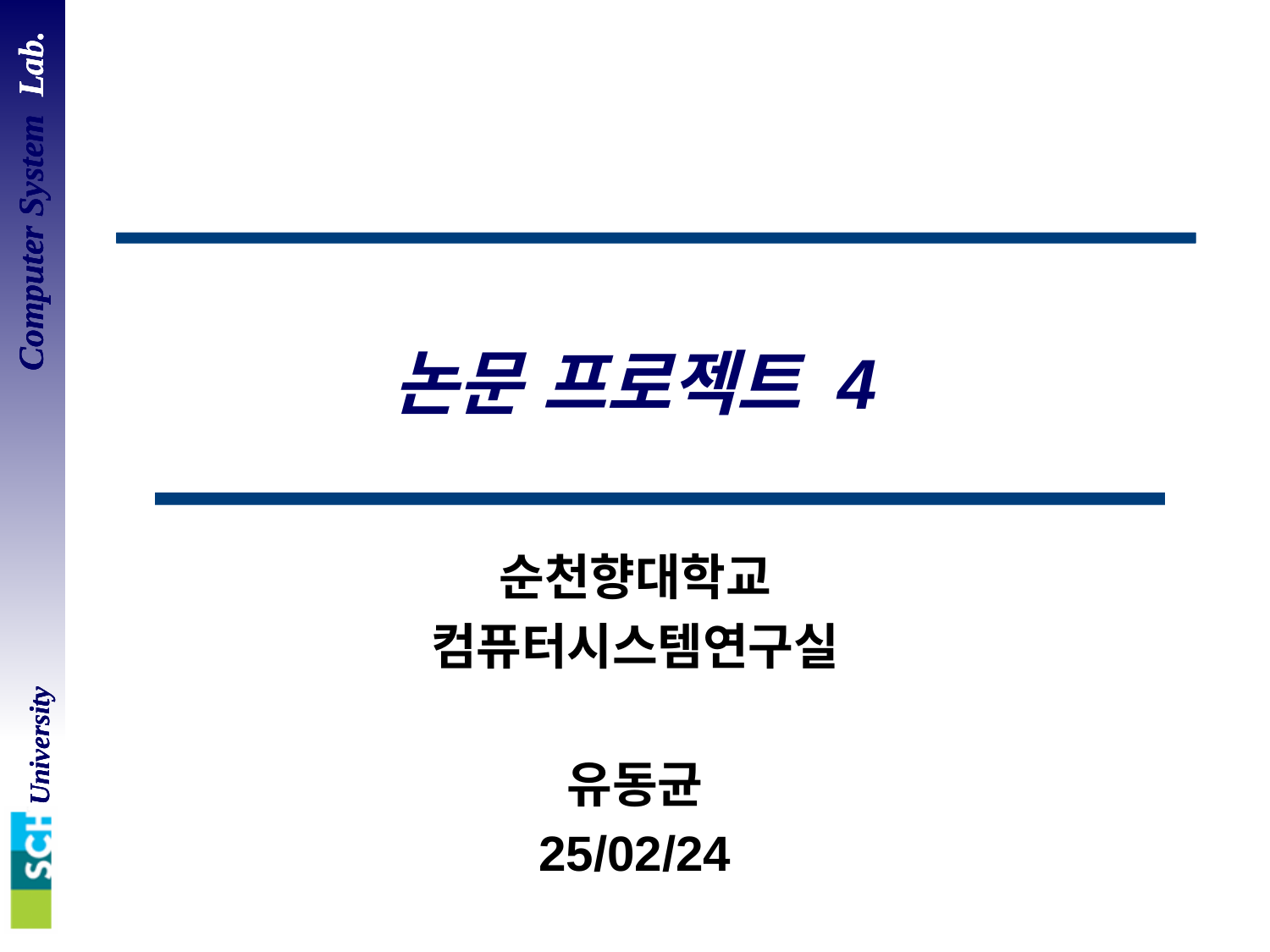

# 논문 프로젝트 4
순천향대학교
컴퓨터시스템연구실

유동균
25/02/24